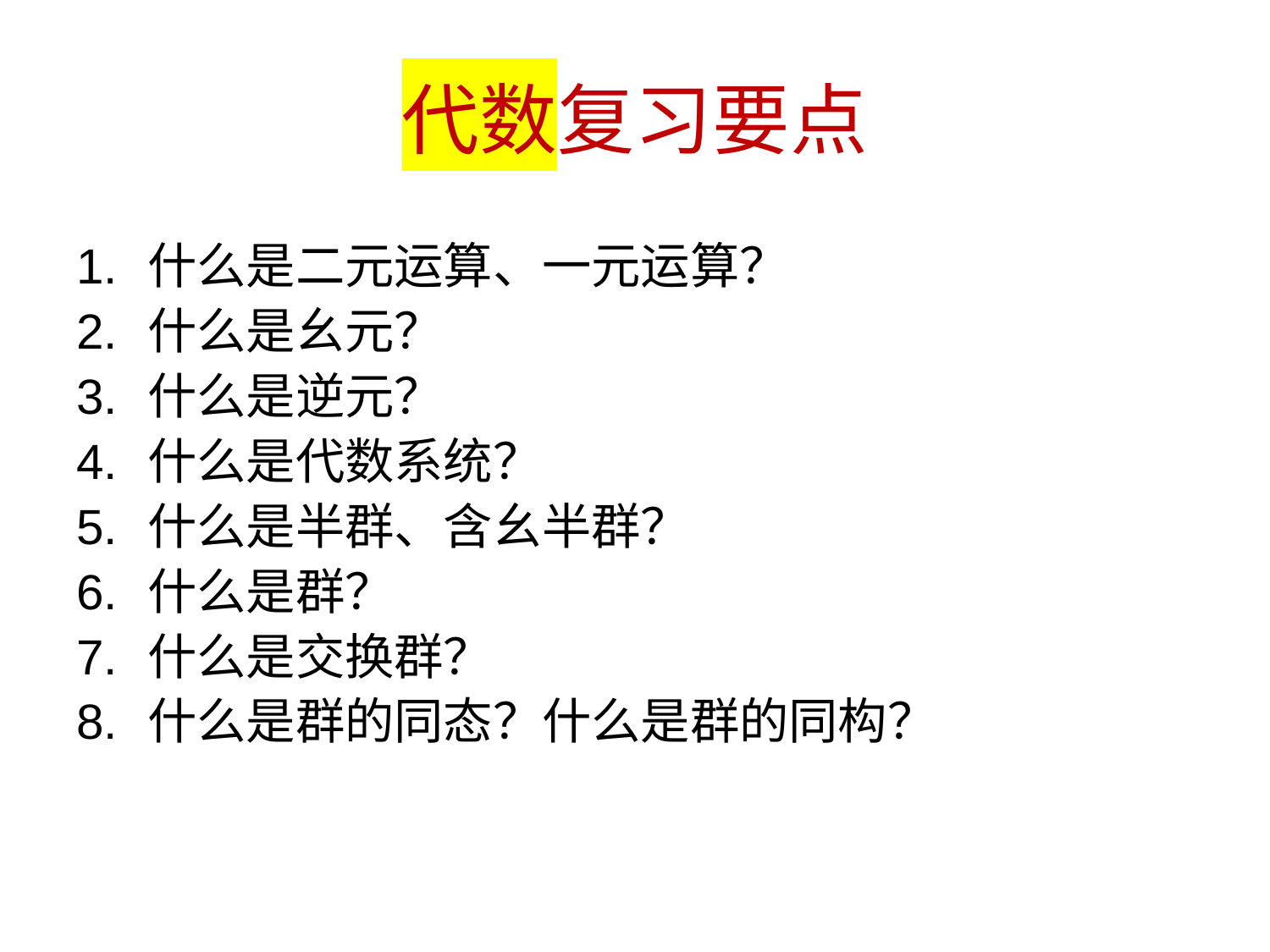

# 代数复习要点
什么是二元运算、一元运算？
什么是幺元？
什么是逆元？
什么是代数系统？
什么是半群、含幺半群？
什么是群？
什么是交换群？
什么是群的同态？什么是群的同构？